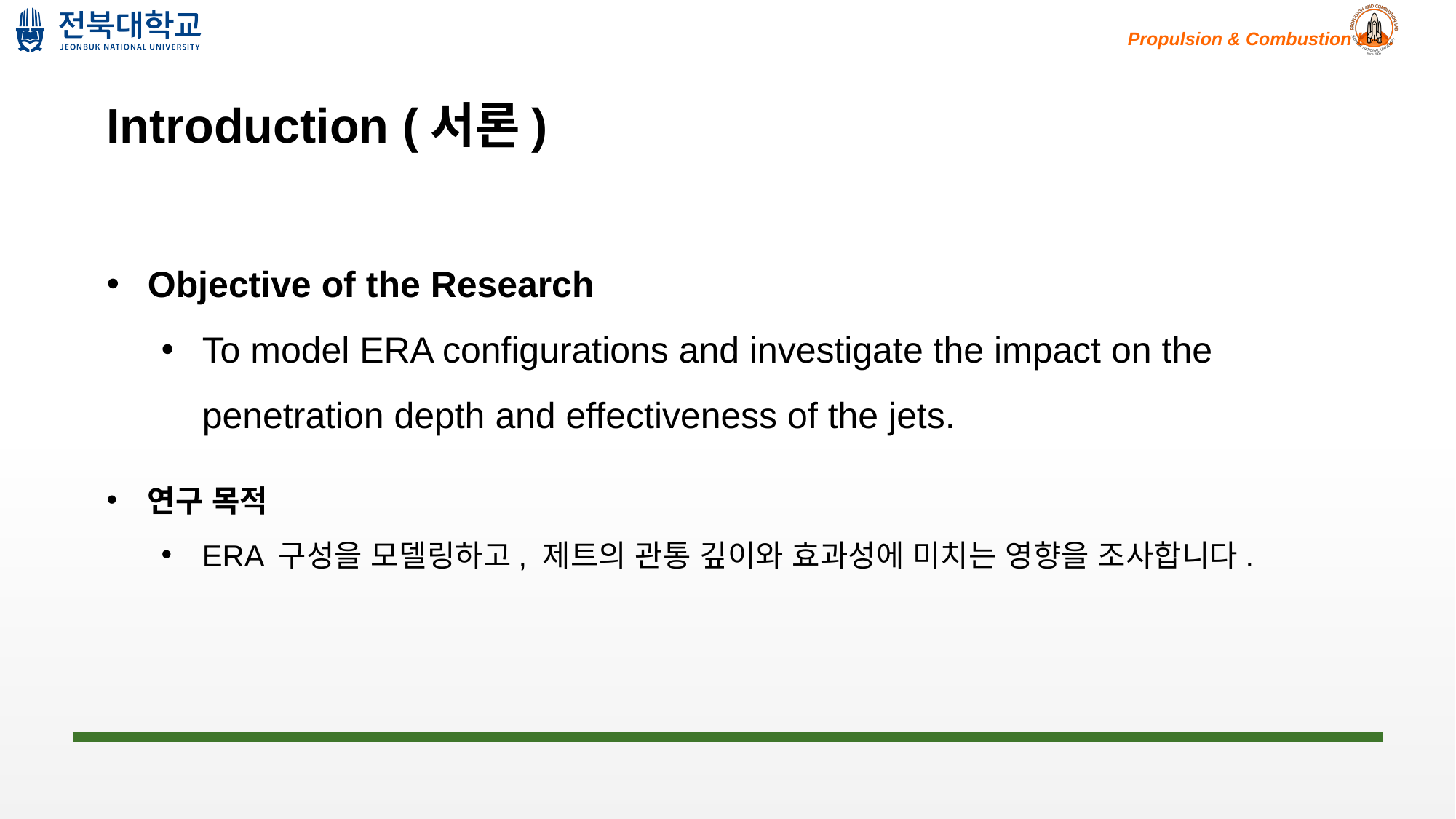

Introduction (서론)
Objective of the Research
To model ERA configurations and investigate the impact on the penetration depth and effectiveness of the jets.

연구 목적
ERA 구성을 모델링하고, 제트의 관통 깊이와 효과성에 미치는 영향을 조사합니다.